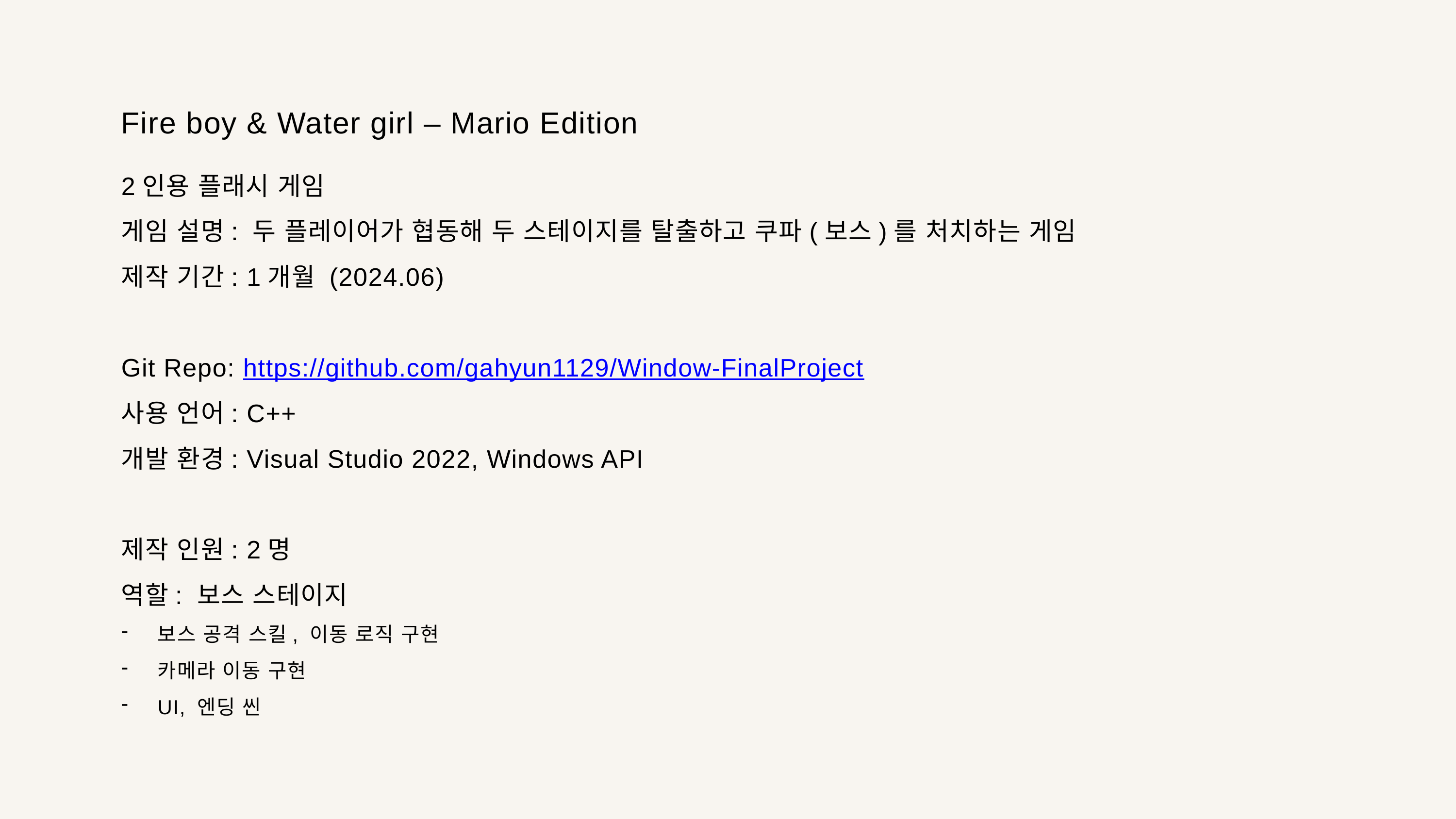

Fire boy & Water girl – Mario Edition
2인용 플래시 게임
게임 설명: 두 플레이어가 협동해 두 스테이지를 탈출하고 쿠파(보스)를 처치하는 게임
제작 기간: 1개월 (2024.06)

Git Repo: https://github.com/gahyun1129/Window-FinalProject
사용 언어: C++
개발 환경: Visual Studio 2022, Windows API

제작 인원: 2명
역할: 보스 스테이지
보스 공격 스킬, 이동 로직 구현
카메라 이동 구현
UI, 엔딩 씬